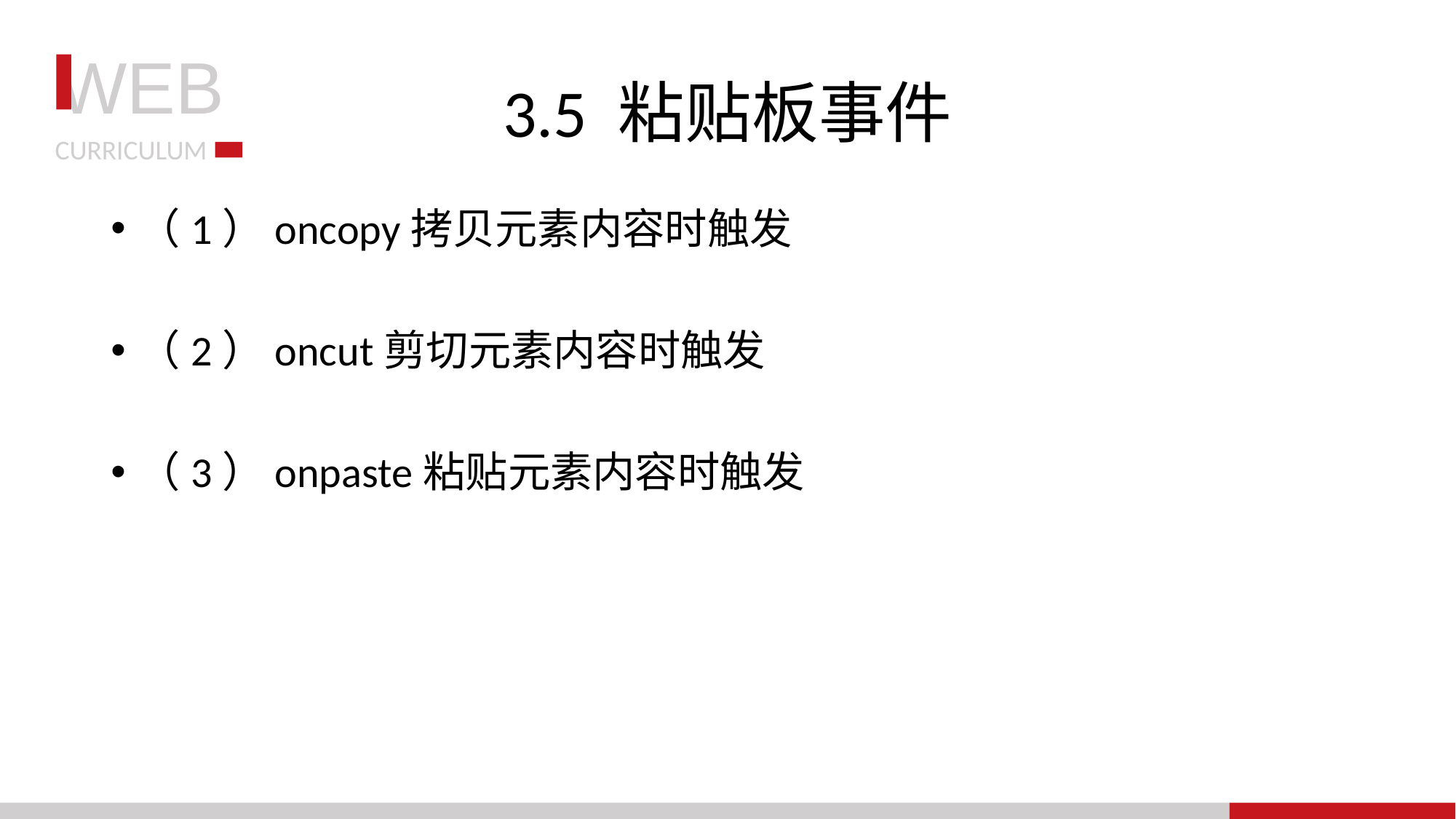

# 3.5 粘贴板事件
（1）oncopy拷贝元素内容时触发

（2）oncut剪切元素内容时触发

（3）onpaste粘贴元素内容时触发